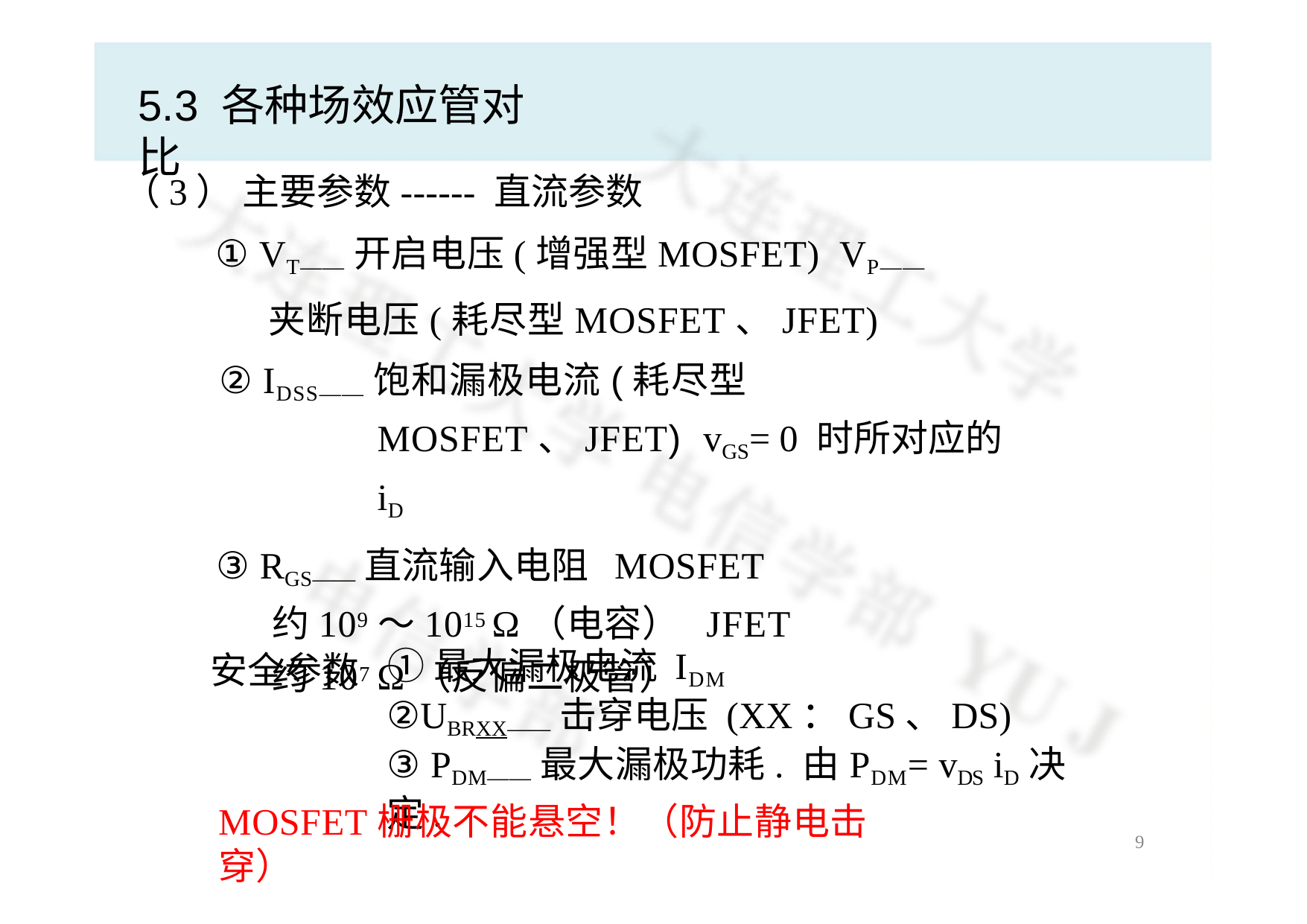

# 5.3 各种场效应管对比
（3） 主要参数------ 直流参数
① VT——开启电压(增强型MOSFET)  VP——夹断电压(耗尽型MOSFET、JFET)
② IDSS——饱和漏极电流(耗尽型MOSFET、JFET)  vGS= 0 时所对应的iD
③ RGS——直流输入电阻  MOSFET约109～1015 Ω（电容）  JFET约107 Ω（反偏二极管）
安全参数
①最大漏极电流 IDM
②UBRXX——击穿电压 (XX：GS、DS)
③ PDM——最大漏极功耗. 由PDM= vDS iD决定.
MOSFET栅极不能悬空！（防止静电击穿）
9